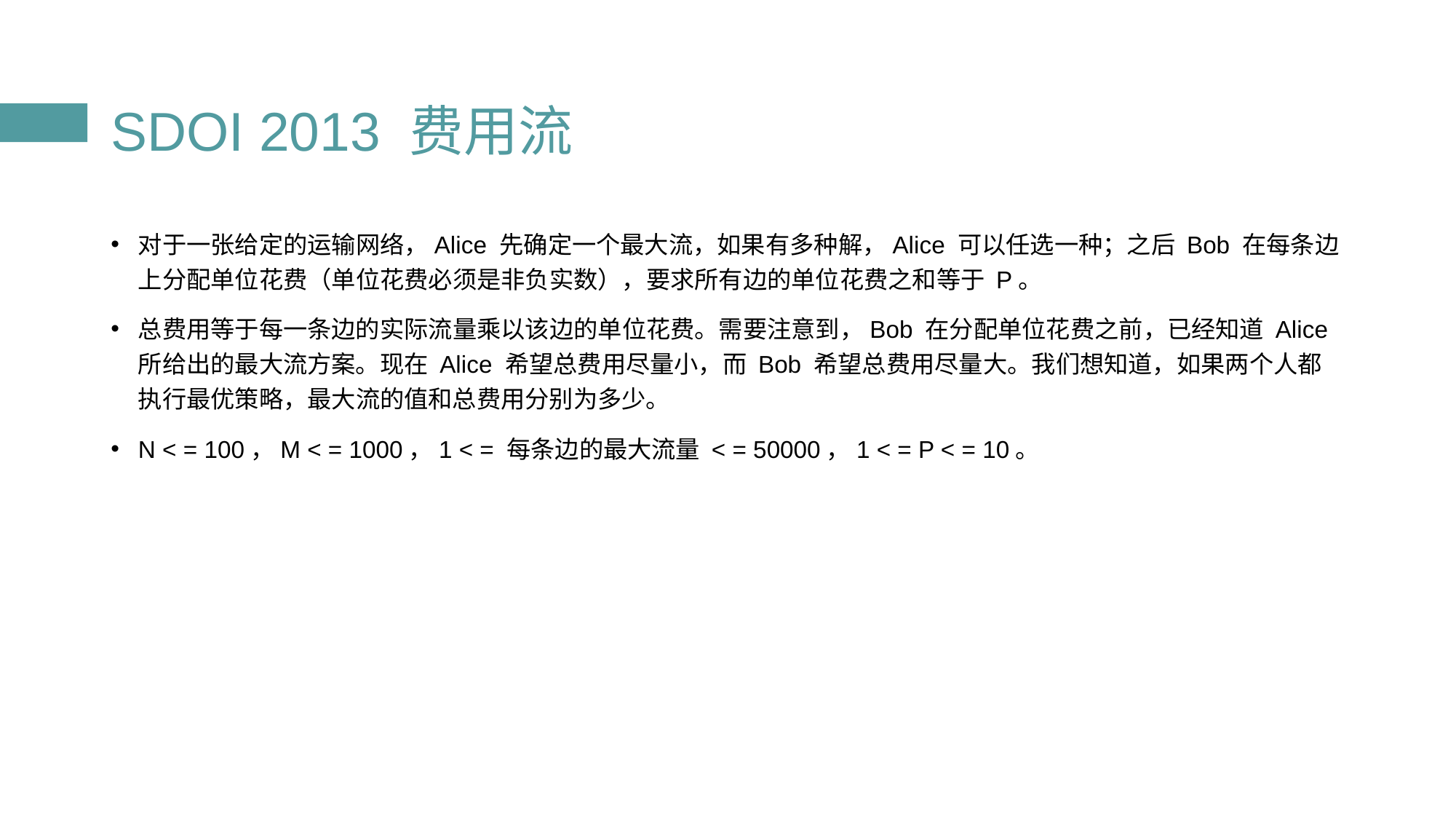

# SDOI 2013 费用流
对于一张给定的运输网络，Alice 先确定一个最大流，如果有多种解，Alice 可以任选一种；之后 Bob 在每条边上分配单位花费（单位花费必须是非负实数），要求所有边的单位花费之和等于 P。
总费用等于每一条边的实际流量乘以该边的单位花费。需要注意到，Bob 在分配单位花费之前，已经知道 Alice 所给出的最大流方案。现在 Alice 希望总费用尽量小，而 Bob 希望总费用尽量大。我们想知道，如果两个人都执行最优策略，最大流的值和总费用分别为多少。
N < = 100，M < = 1000，1 < = 每条边的最大流量 < = 50000，1 < = P < = 10。